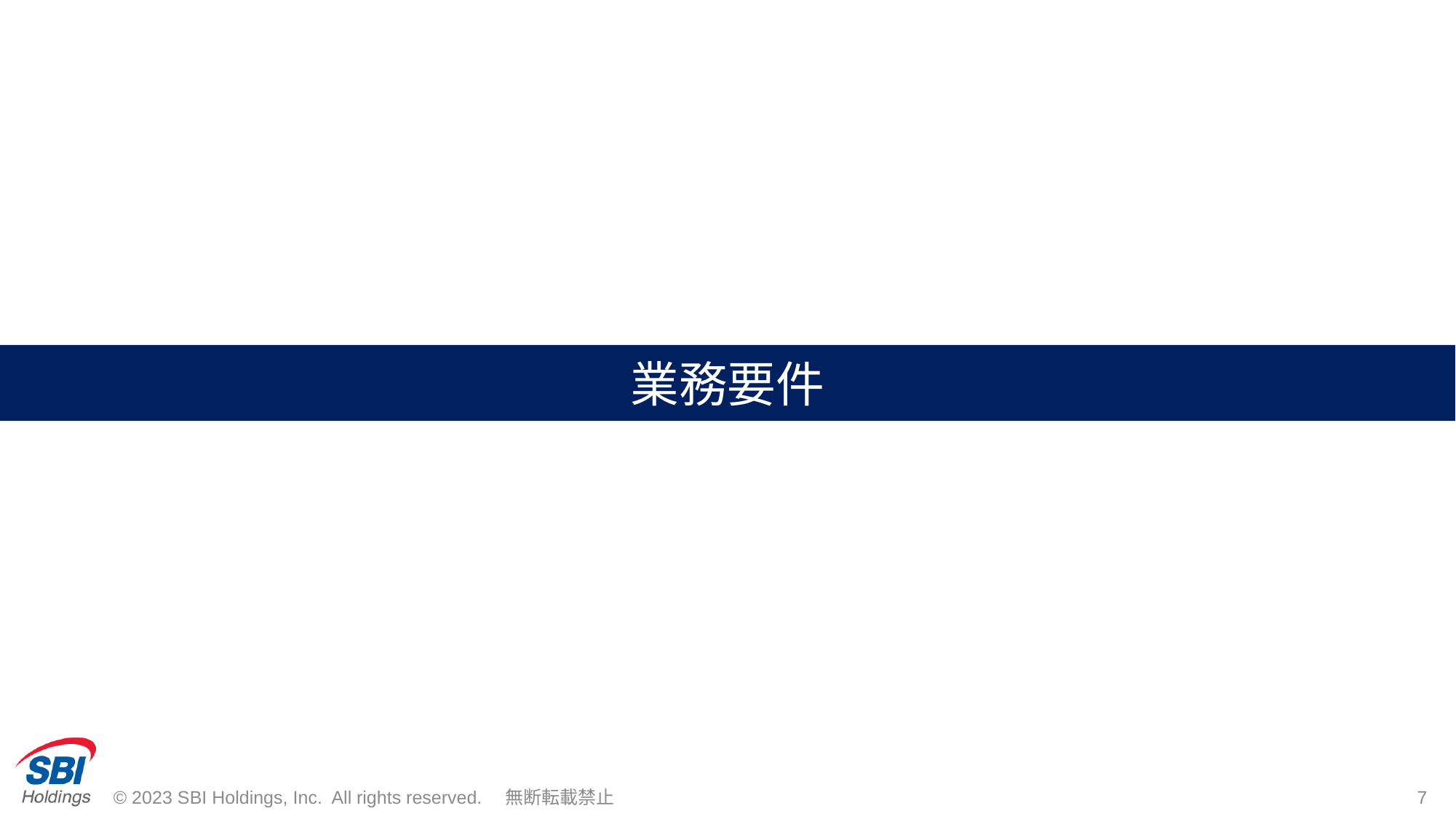

# 業務要件
© 2023 SBI Holdings, Inc.  All rights reserved.　無断転載禁止
7